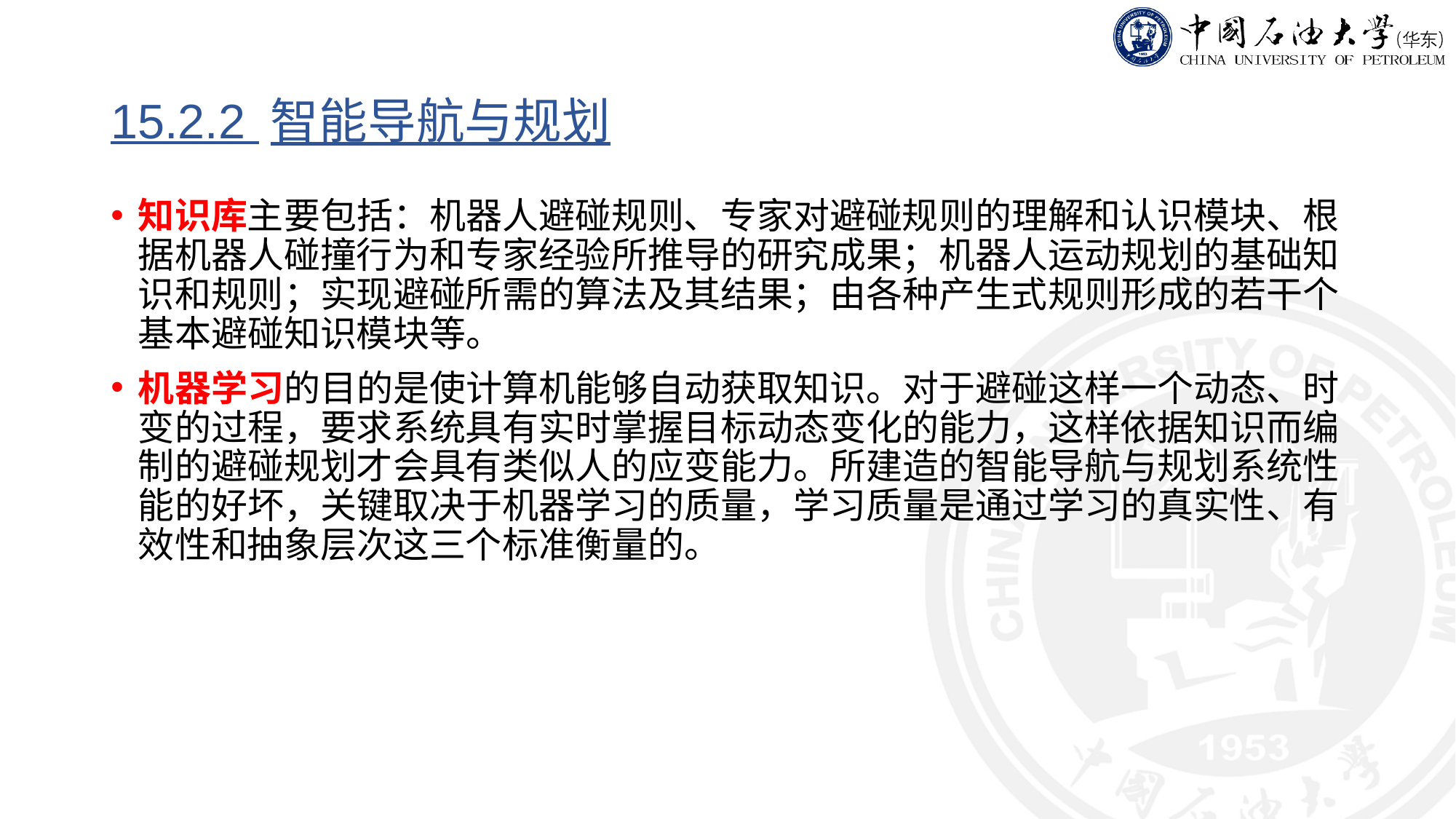

# 15.2.2 智能导航与规划
知识库主要包括：机器人避碰规则、专家对避碰规则的理解和认识模块、根据机器人碰撞行为和专家经验所推导的研究成果；机器人运动规划的基础知识和规则；实现避碰所需的算法及其结果；由各种产生式规则形成的若干个基本避碰知识模块等。
机器学习的目的是使计算机能够自动获取知识。对于避碰这样一个动态、时变的过程，要求系统具有实时掌握目标动态变化的能力，这样依据知识而编制的避碰规划才会具有类似人的应变能力。所建造的智能导航与规划系统性能的好坏，关键取决于机器学习的质量，学习质量是通过学习的真实性、有效性和抽象层次这三个标准衡量的。